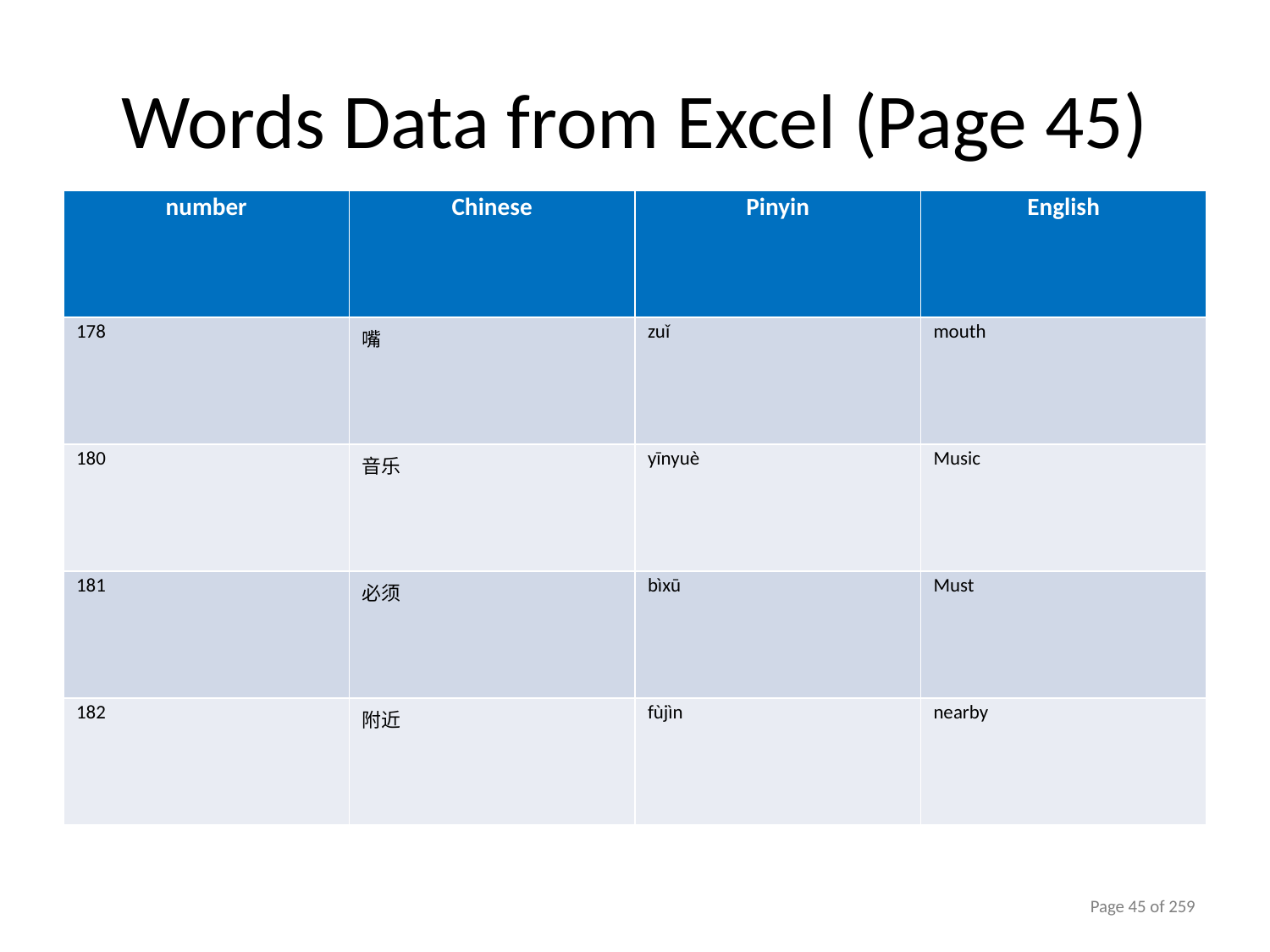

# Words Data from Excel (Page 45)
| number | Chinese | Pinyin | English |
| --- | --- | --- | --- |
| 178 | 嘴 | zuǐ | mouth |
| 180 | 音乐 | yīnyuè | Music |
| 181 | 必须 | bìxū | Must |
| 182 | 附近 | fùjìn | nearby |

Page 45 of 259